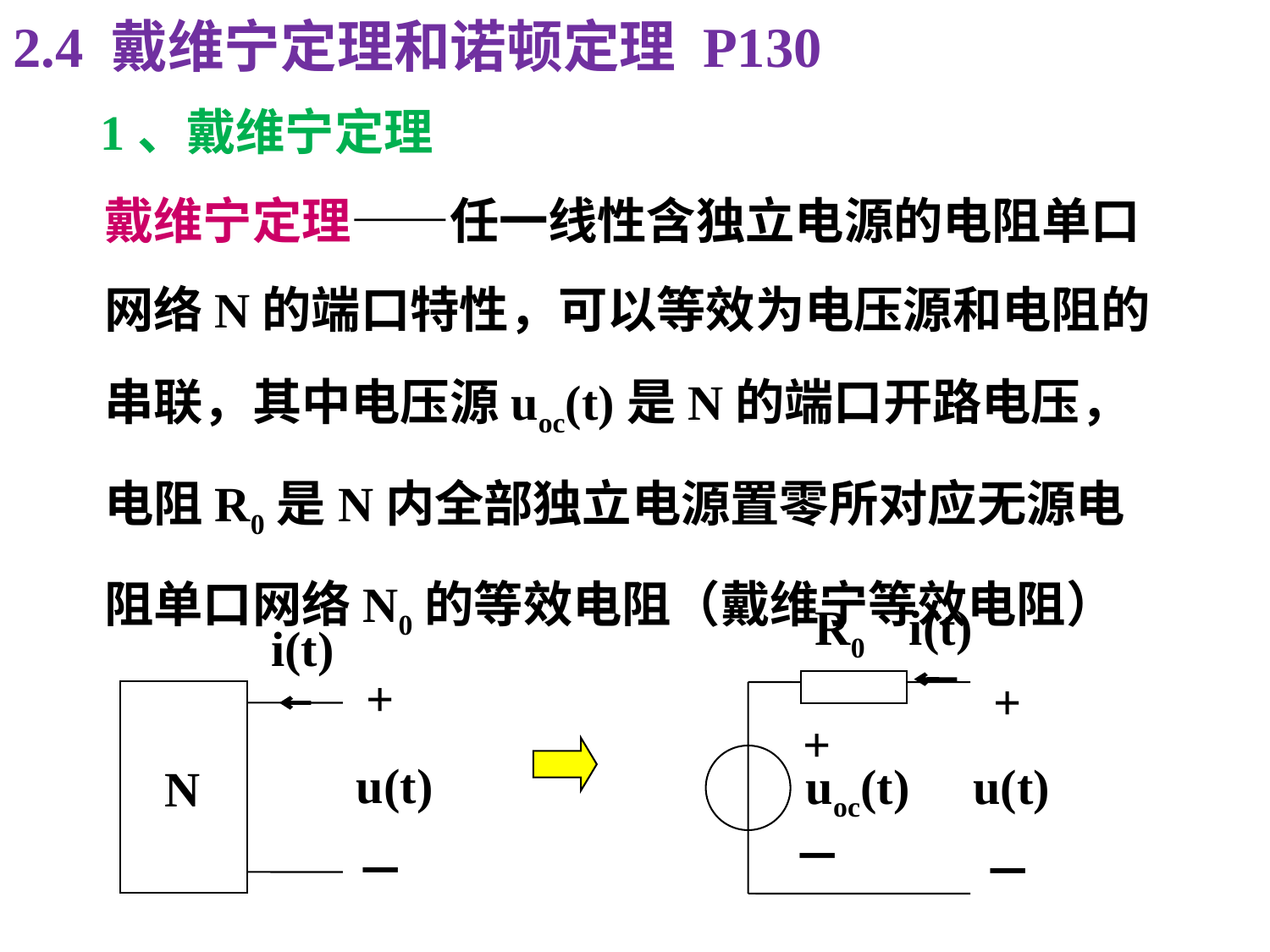

2.4 戴维宁定理和诺顿定理 P130
1、戴维宁定理
戴维宁定理——任一线性含独立电源的电阻单口网络N的端口特性，可以等效为电压源和电阻的串联，其中电压源uoc(t)是N的端口开路电压，电阻R0是N内全部独立电源置零所对应无源电阻单口网络N0的等效电阻（戴维宁等效电阻）
R0
i(t)
+

+

uoc(t)
u(t)
－
－

i(t)
+

N
u(t)
－